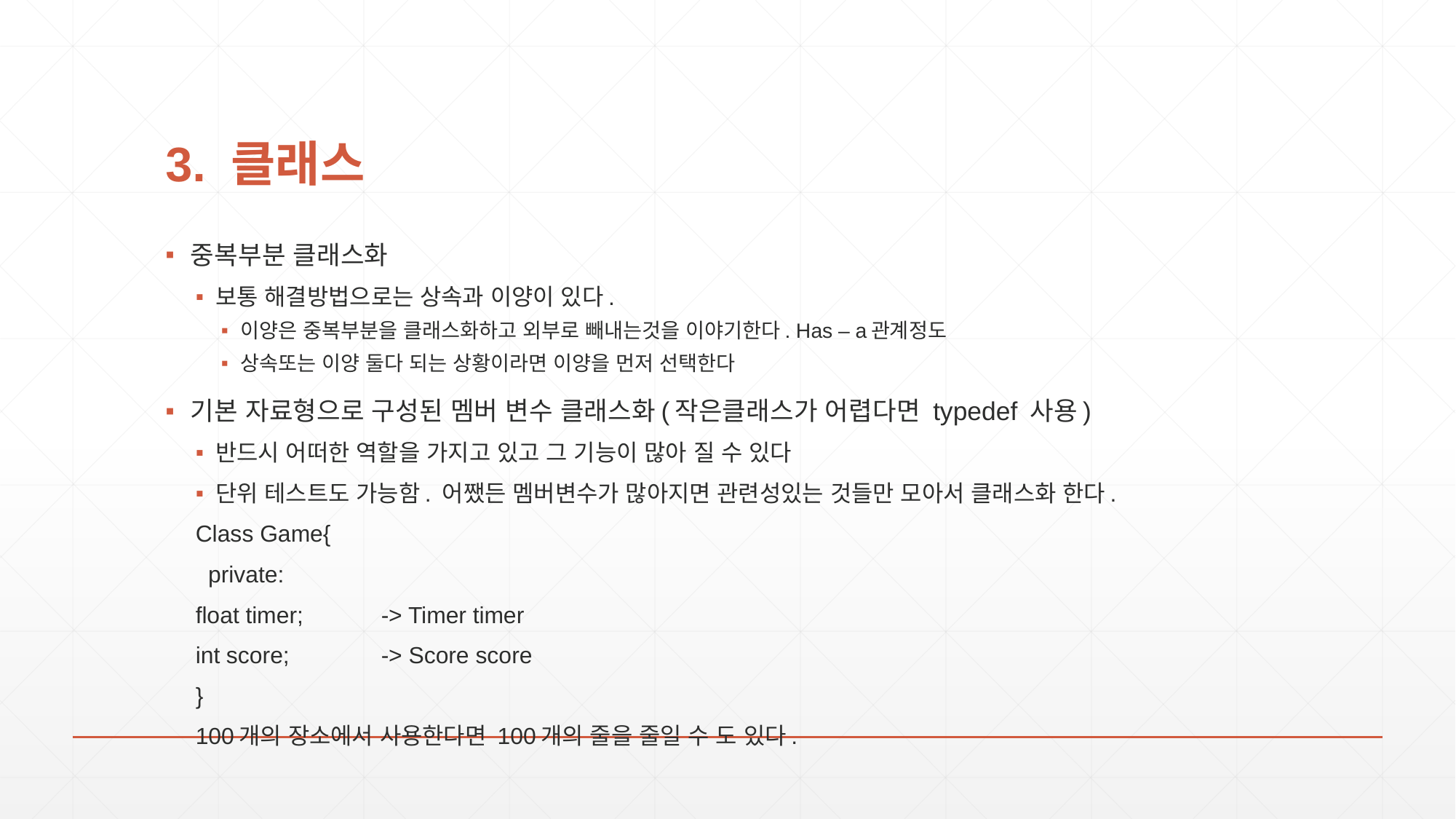

# 3. 클래스
중복부분 클래스화
보통 해결방법으로는 상속과 이양이 있다.
이양은 중복부분을 클래스화하고 외부로 빼내는것을 이야기한다. Has – a관계정도
상속또는 이양 둘다 되는 상황이라면 이양을 먼저 선택한다
기본 자료형으로 구성된 멤버 변수 클래스화(작은클래스가 어렵다면 typedef 사용)
반드시 어떠한 역할을 가지고 있고 그 기능이 많아 질 수 있다
단위 테스트도 가능함. 어쨌든 멤버변수가 많아지면 관련성있는 것들만 모아서 클래스화 한다.
Class Game{
  private:
	float timer;	-> Timer timer
	int score;	-> Score score
}
100개의 장소에서 사용한다면 100개의 줄을 줄일 수 도 있다.